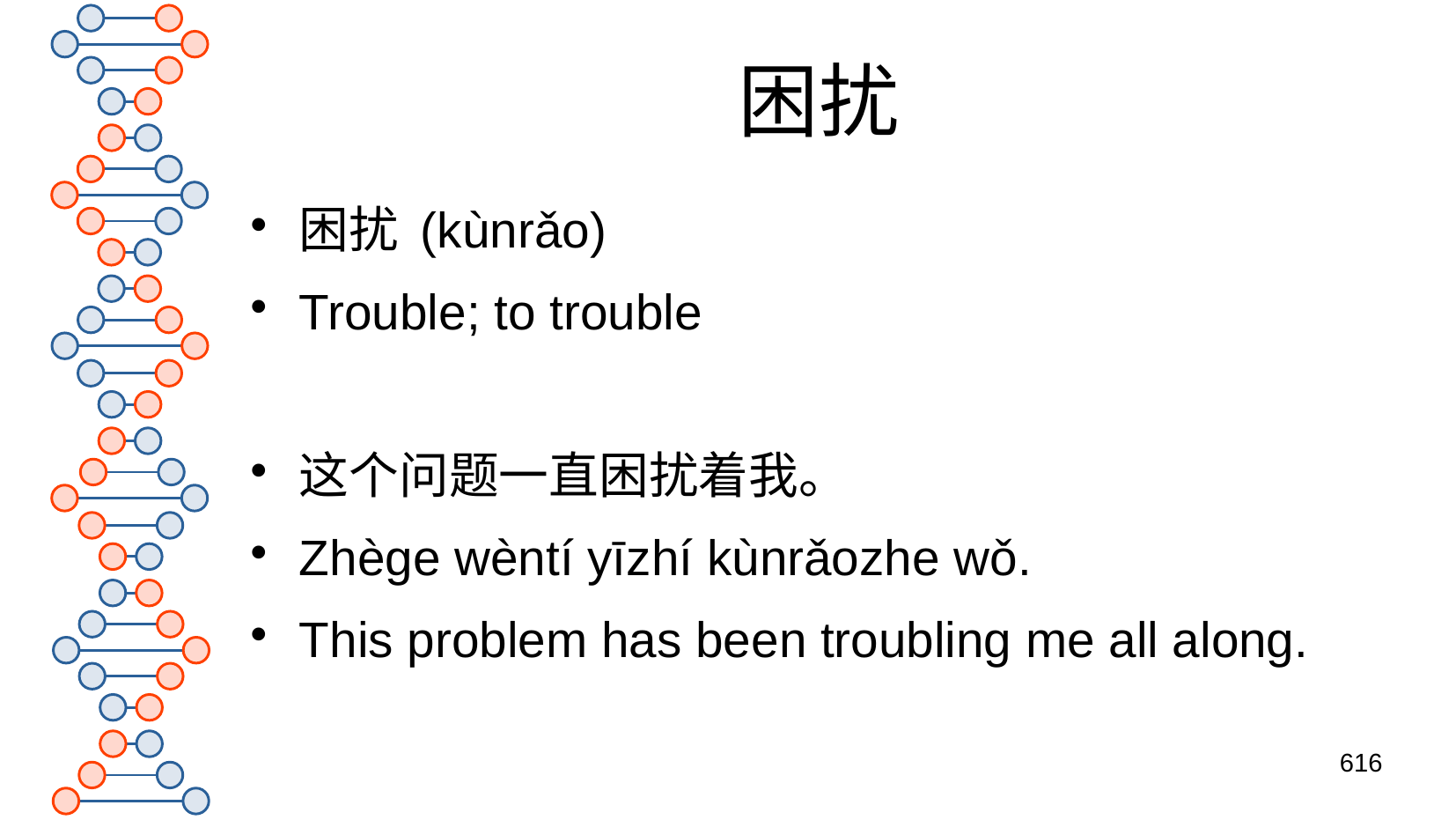

# 困扰
困扰 (kùnrǎo)
Trouble; to trouble

这个问题一直困扰着我。
Zhège wèntí yīzhí kùnrǎozhe wǒ.
This problem has been troubling me all along.
616